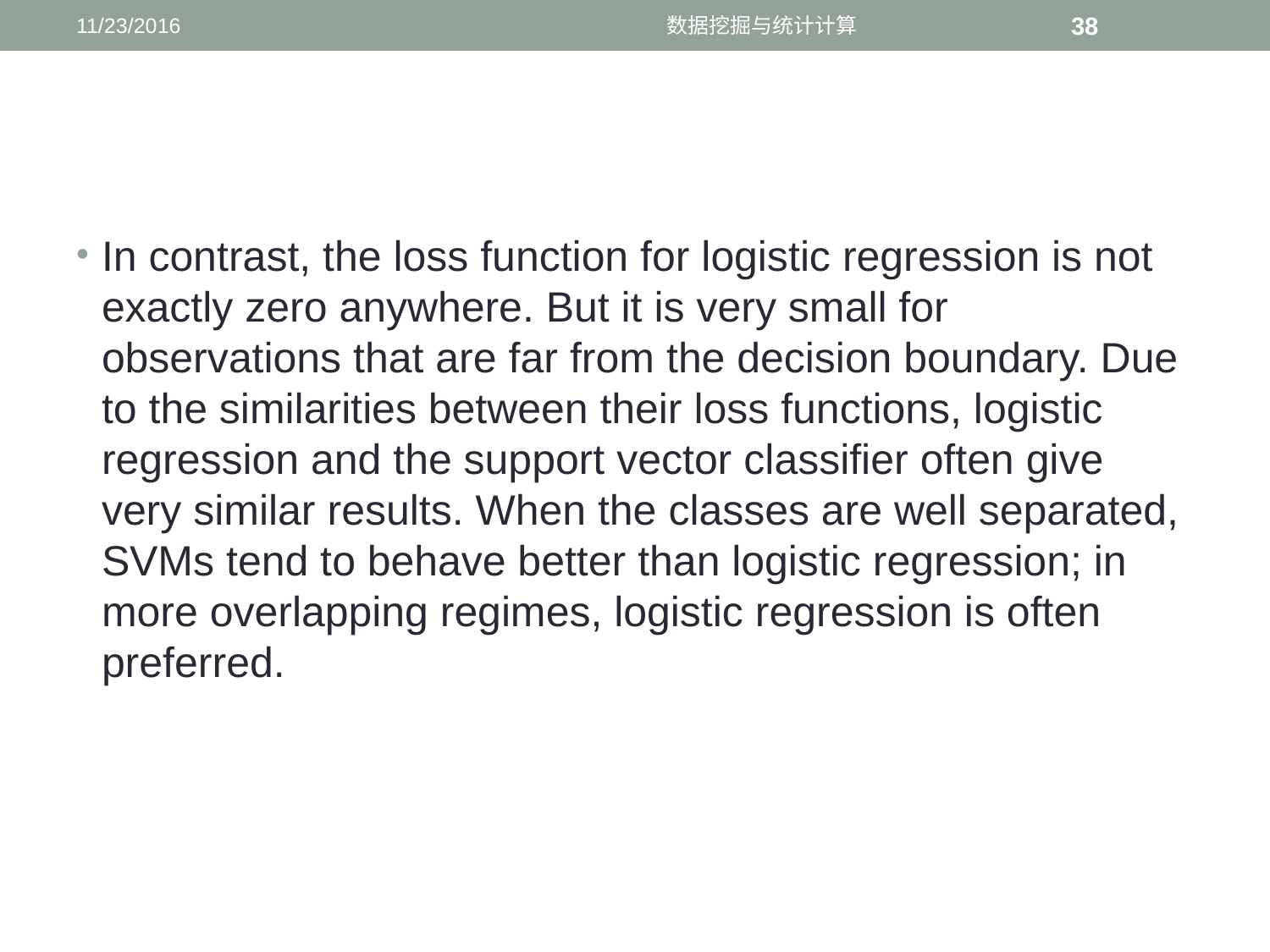

11/23/2016
数据挖掘与统计计算
38
#
In contrast, the loss function for logistic regression is not exactly zero anywhere. But it is very small for observations that are far from the decision boundary. Due to the similarities between their loss functions, logistic regression and the support vector classifier often give very similar results. When the classes are well separated, SVMs tend to behave better than logistic regression; in more overlapping regimes, logistic regression is often preferred.